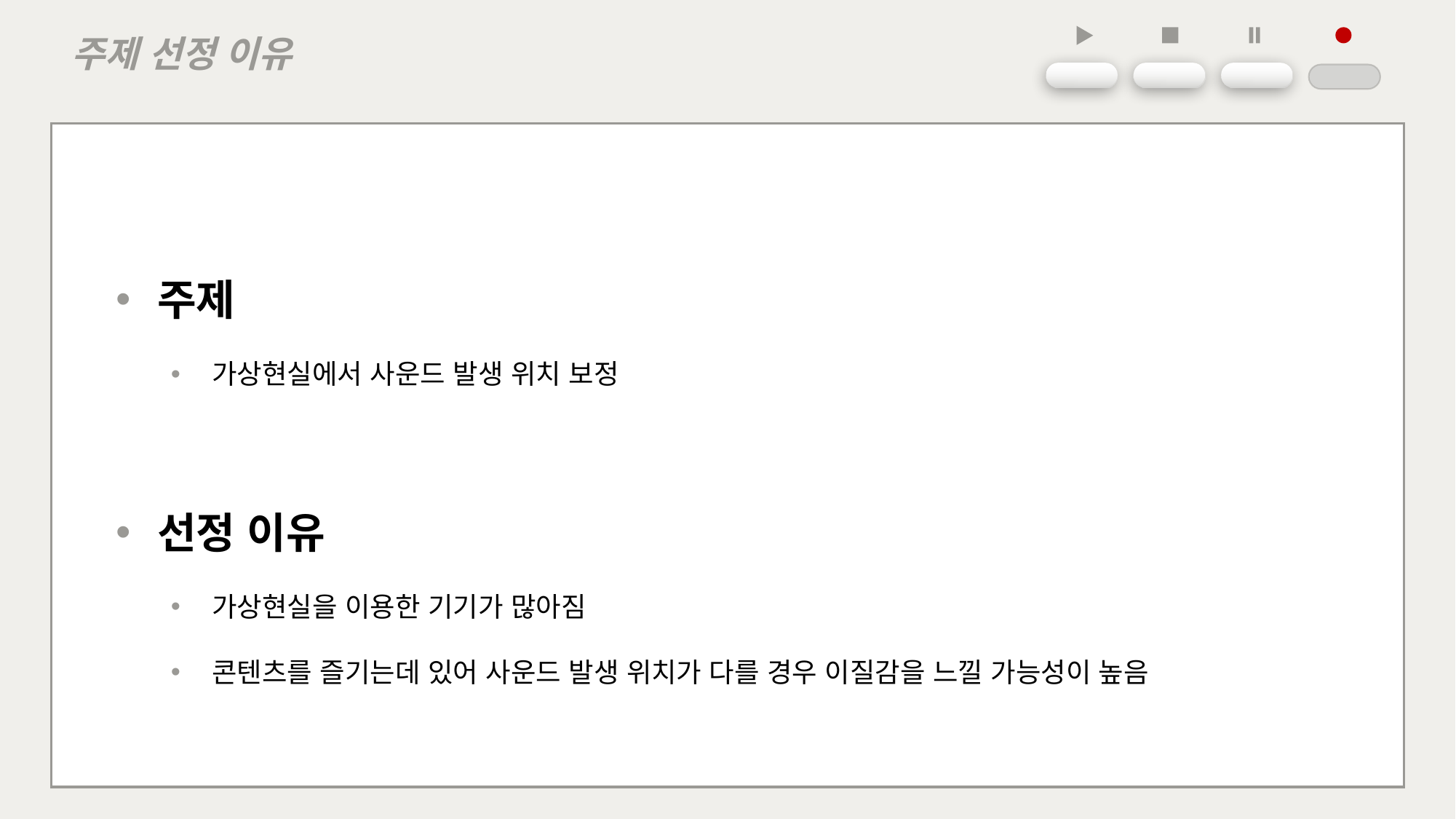

주제 선정 이유

주제
가상현실에서 사운드 발생 위치 보정

선정 이유
가상현실을 이용한 기기가 많아짐
콘텐츠를 즐기는데 있어 사운드 발생 위치가 다를 경우 이질감을 느낄 가능성이 높음